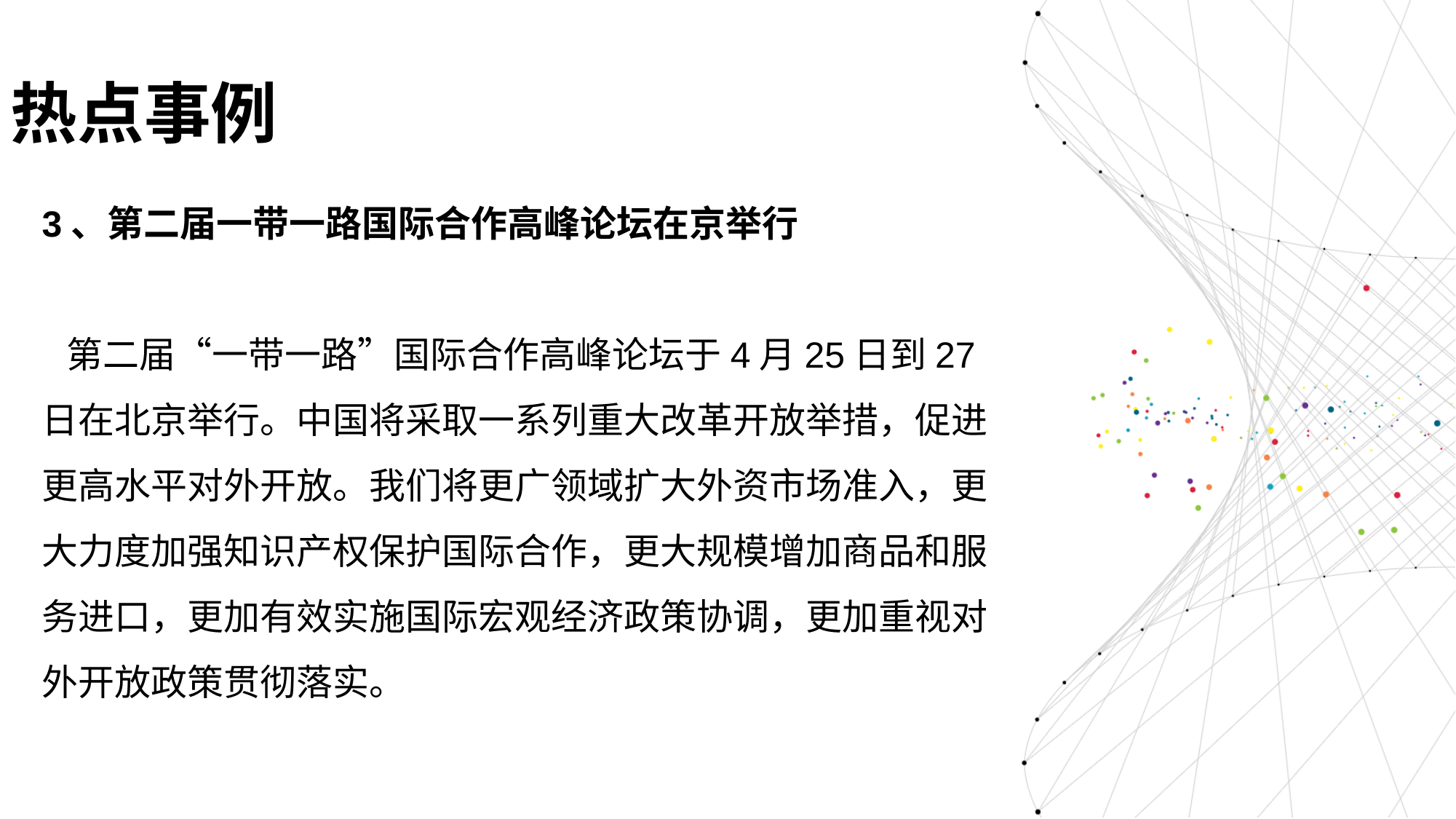

热点事例
3、第二届一带一路国际合作高峰论坛在京举行

  第二届“一带一路”国际合作高峰论坛于4月25日到27日在北京举行。中国将采取一系列重大改革开放举措，促进更高水平对外开放。我们将更广领域扩大外资市场准入，更大力度加强知识产权保护国际合作，更大规模增加商品和服务进口，更加有效实施国际宏观经济政策协调，更加重视对外开放政策贯彻落实。